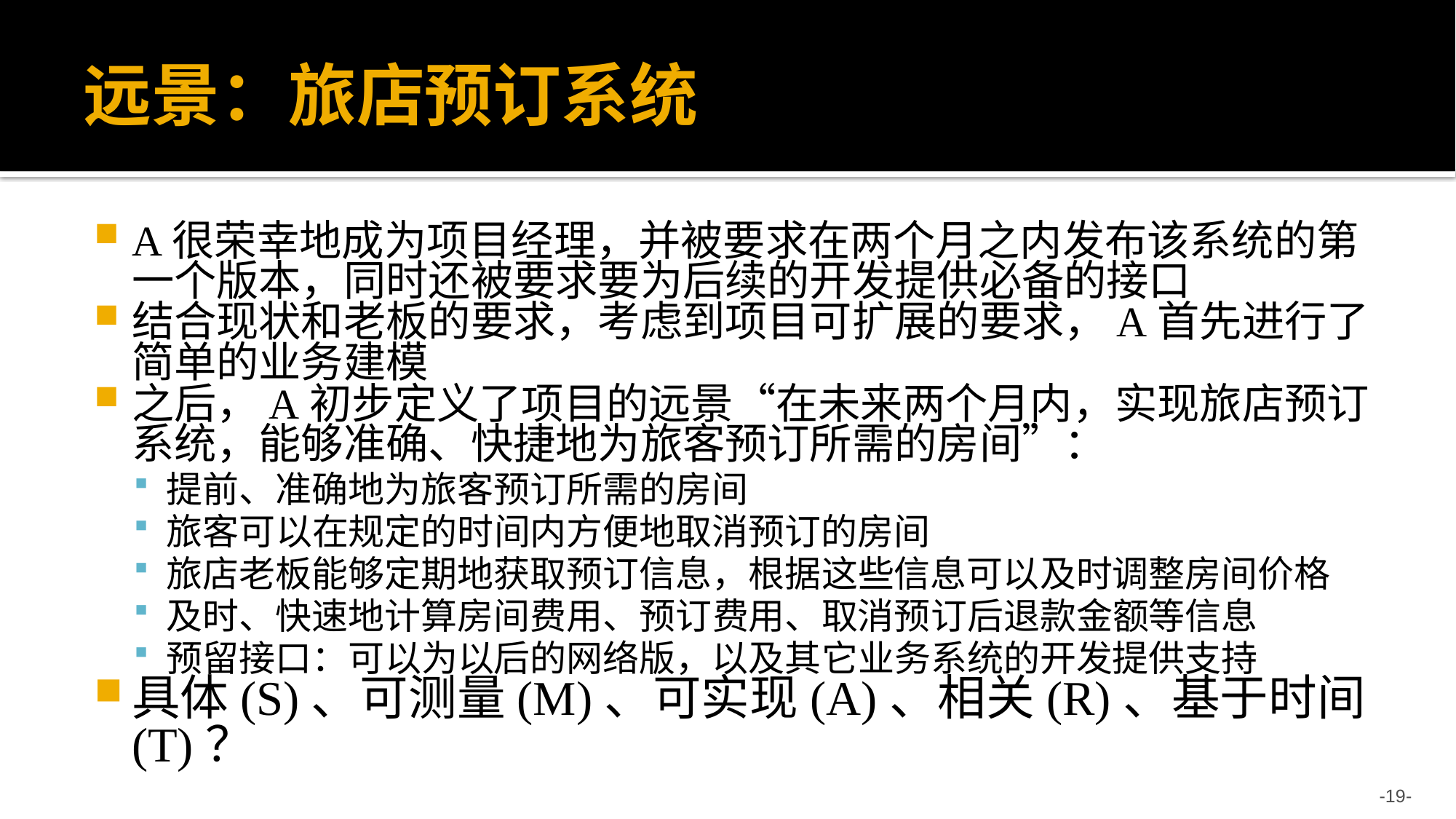

# 远景：旅店预订系统
A很荣幸地成为项目经理，并被要求在两个月之内发布该系统的第一个版本，同时还被要求要为后续的开发提供必备的接口
结合现状和老板的要求，考虑到项目可扩展的要求，A首先进行了简单的业务建模
之后，A初步定义了项目的远景“在未来两个月内，实现旅店预订系统，能够准确、快捷地为旅客预订所需的房间”：
提前、准确地为旅客预订所需的房间
旅客可以在规定的时间内方便地取消预订的房间
旅店老板能够定期地获取预订信息，根据这些信息可以及时调整房间价格
及时、快速地计算房间费用、预订费用、取消预订后退款金额等信息
预留接口：可以为以后的网络版，以及其它业务系统的开发提供支持
具体(S)、可测量(M)、可实现(A)、相关(R)、基于时间(T)？
-19-